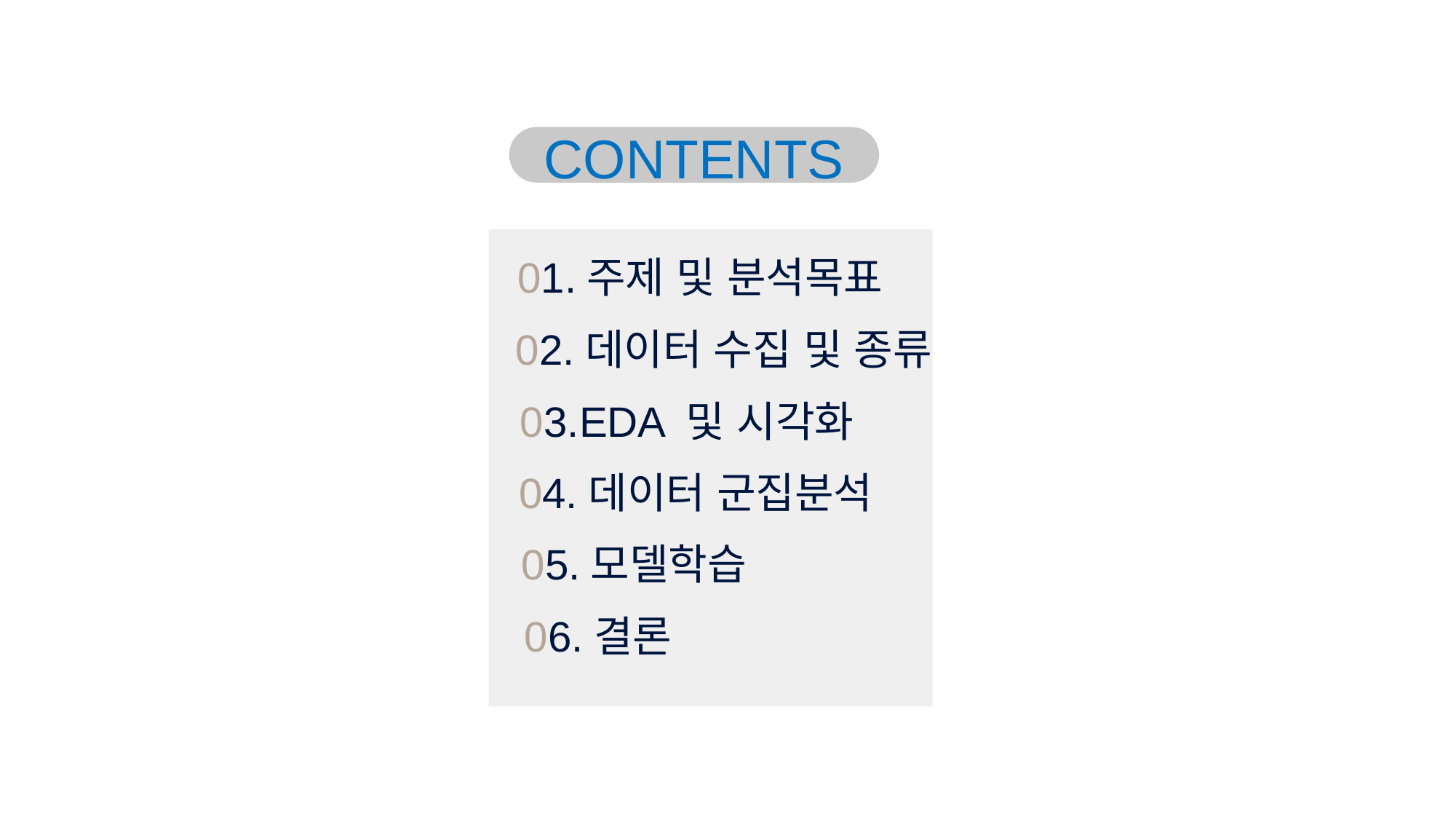

CONTENTS

01.주제 및 분석목표
02.데이터 수집 및 종류
03.EDA 및 시각화
04.데이터 군집분석
05.모델학습
06.결론